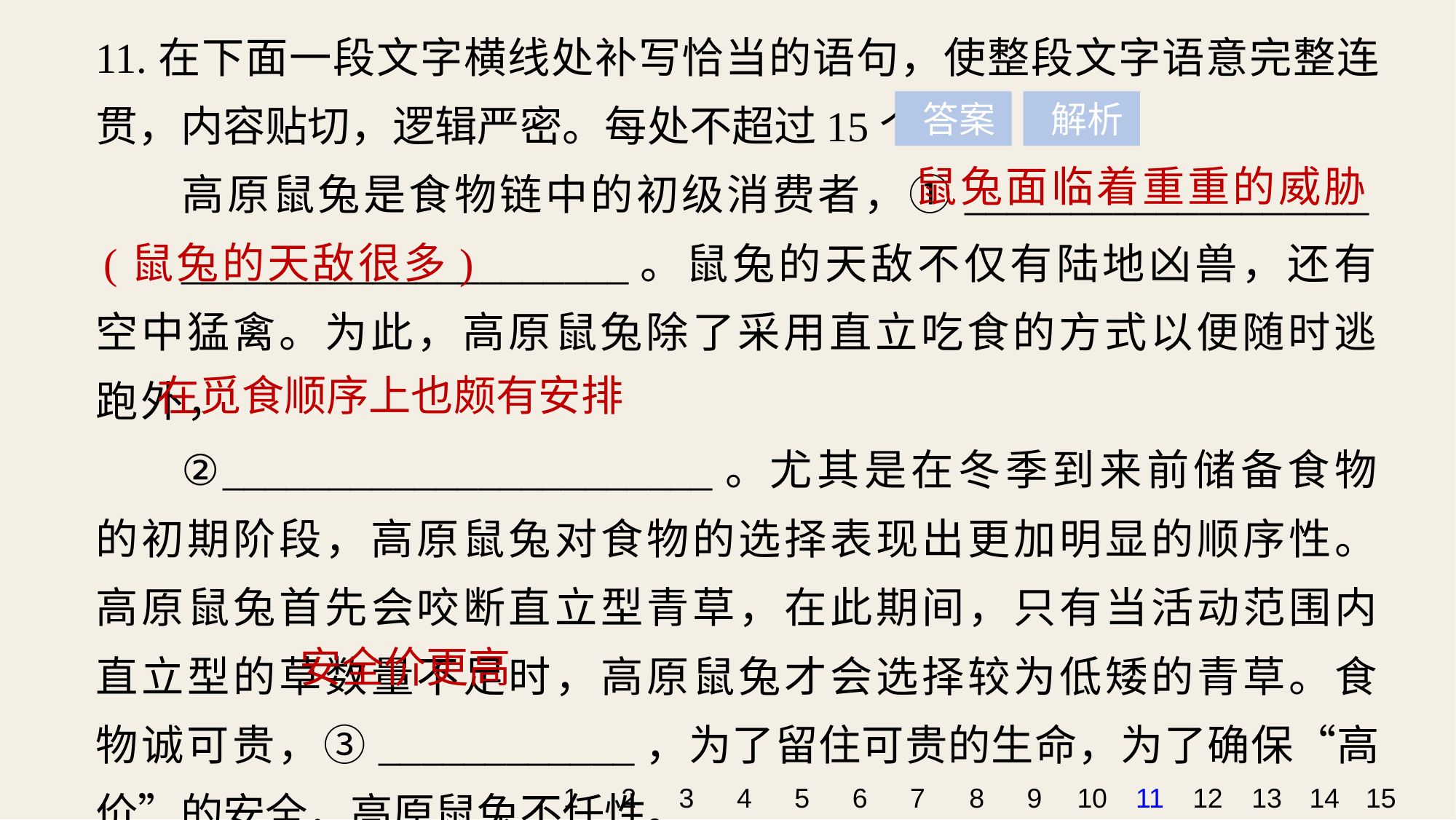

11.在下面一段文字横线处补写恰当的语句，使整段文字语意完整连贯，内容贴切，逻辑严密。每处不超过15个字。
高原鼠兔是食物链中的初级消费者，①___________________
_____________________。鼠兔的天敌不仅有陆地凶兽，还有空中猛禽。为此，高原鼠兔除了采用直立吃食的方式以便随时逃跑外，
②_______________________。尤其是在冬季到来前储备食物的初期阶段，高原鼠兔对食物的选择表现出更加明显的顺序性。高原鼠兔首先会咬断直立型青草，在此期间，只有当活动范围内直立型的草数量不足时，高原鼠兔才会选择较为低矮的青草。食物诚可贵，③____________，为了留住可贵的生命，为了确保“高价”的安全，高原鼠兔不任性。
 答案
 解析
                                                                鼠兔面临着重重的威胁(鼠兔的天敌很多)
在觅食顺序上也颇有安排
安全价更高
1
2
3
4
5
6
7
8
9
10
11
12
13
14
15